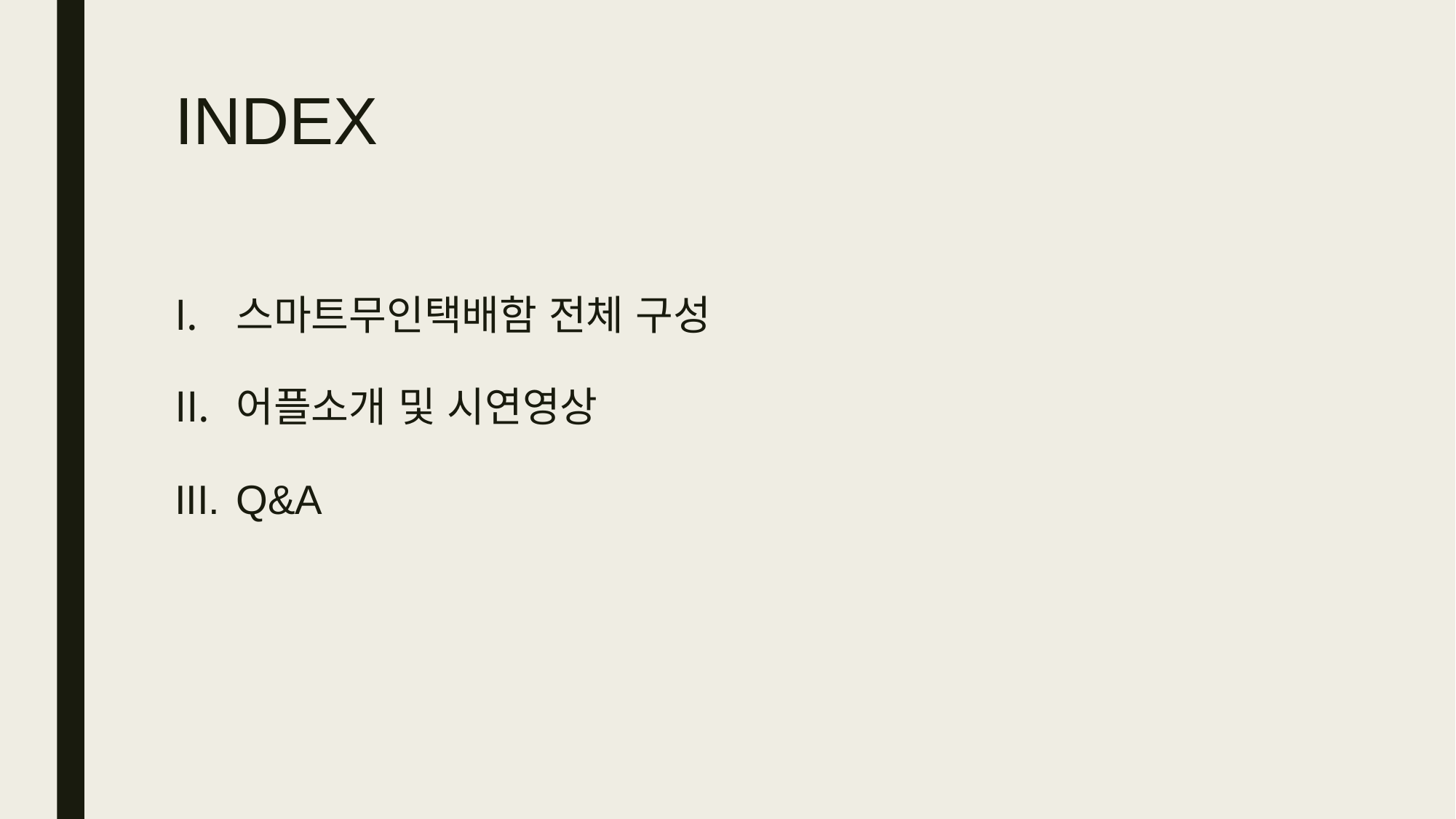

# INDEX
스마트무인택배함 전체 구성
어플소개 및 시연영상
Q&A